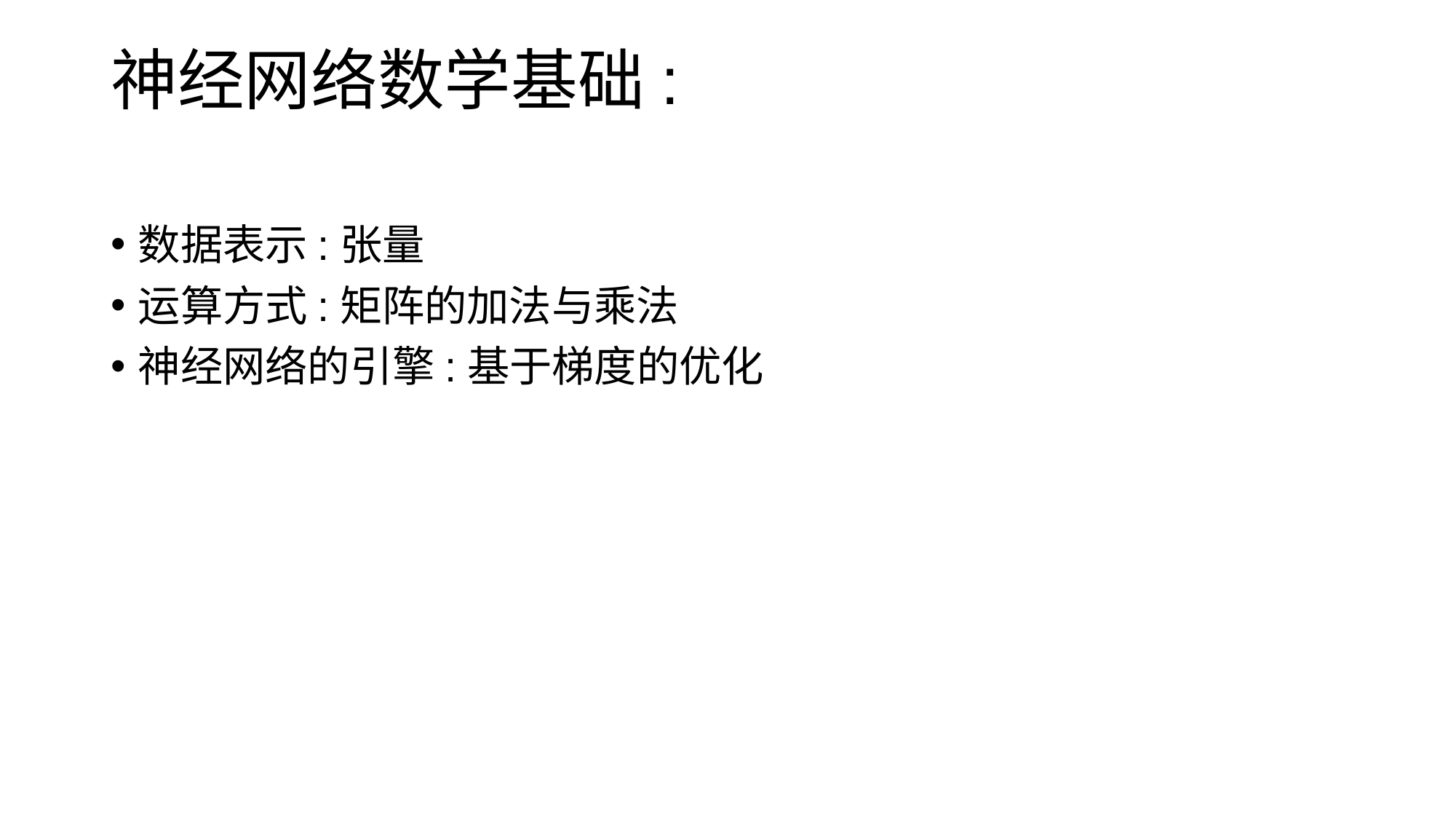

# 神经网络数学基础:
数据表示:张量
运算方式:矩阵的加法与乘法
神经网络的引擎:基于梯度的优化